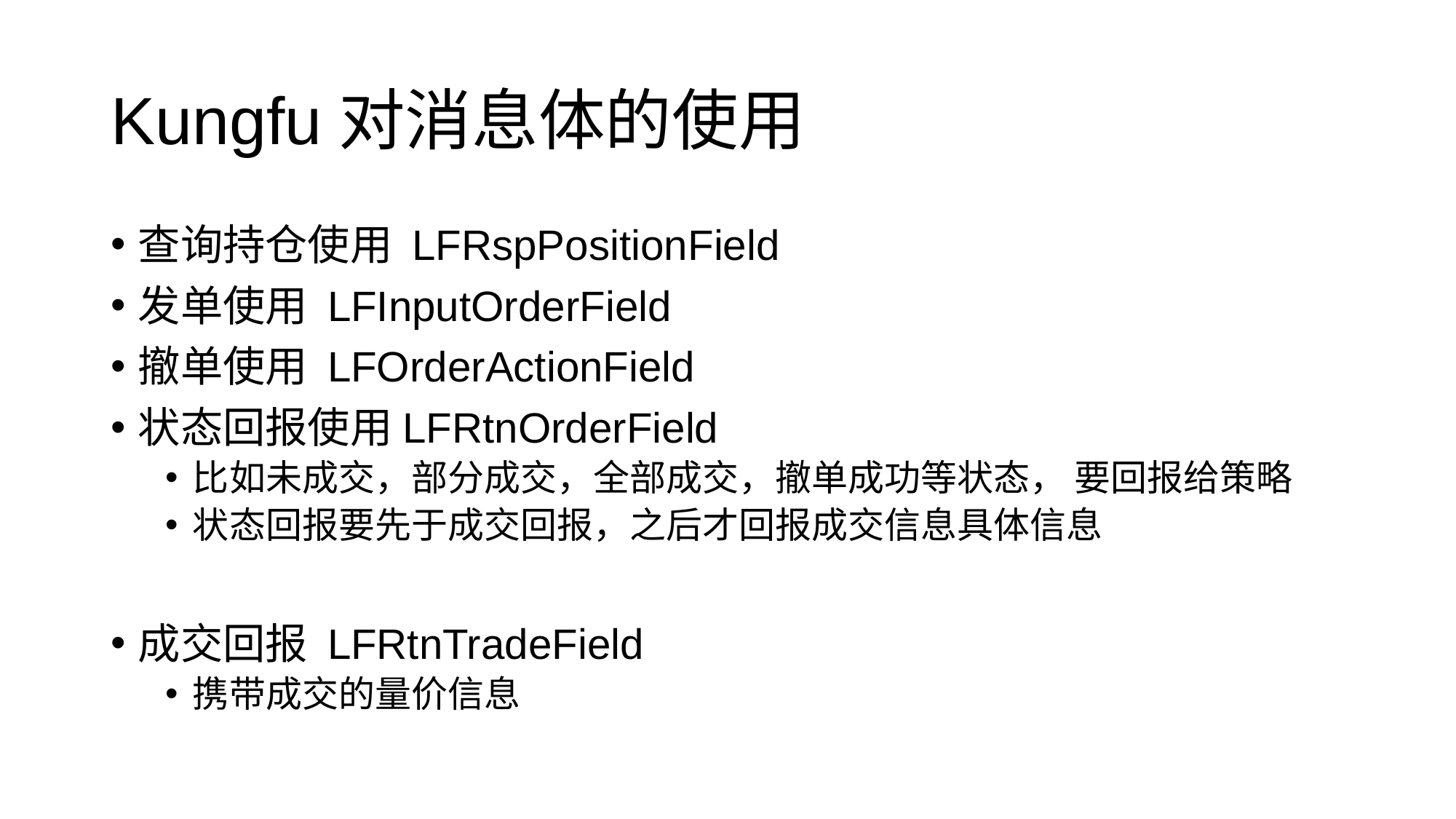

# Kungfu对消息体的使用
查询持仓使用 LFRspPositionField
发单使用 LFInputOrderField
撤单使用 LFOrderActionField
状态回报使用LFRtnOrderField
比如未成交，部分成交，全部成交，撤单成功等状态， 要回报给策略
状态回报要先于成交回报，之后才回报成交信息具体信息

成交回报 LFRtnTradeField
携带成交的量价信息